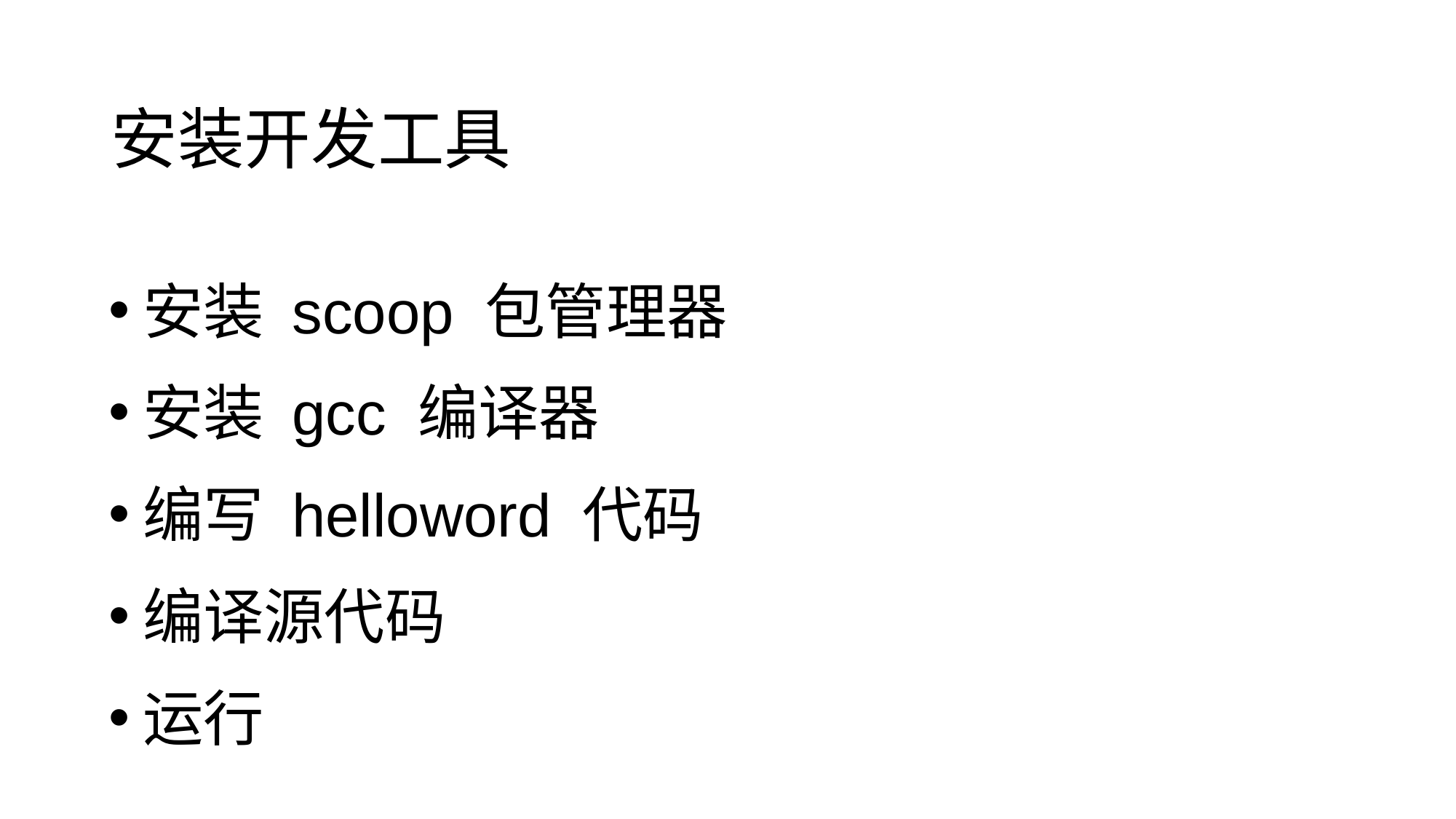

# 安装开发工具
安装 scoop 包管理器
安装 gcc 编译器
编写 helloword 代码
编译源代码
运行